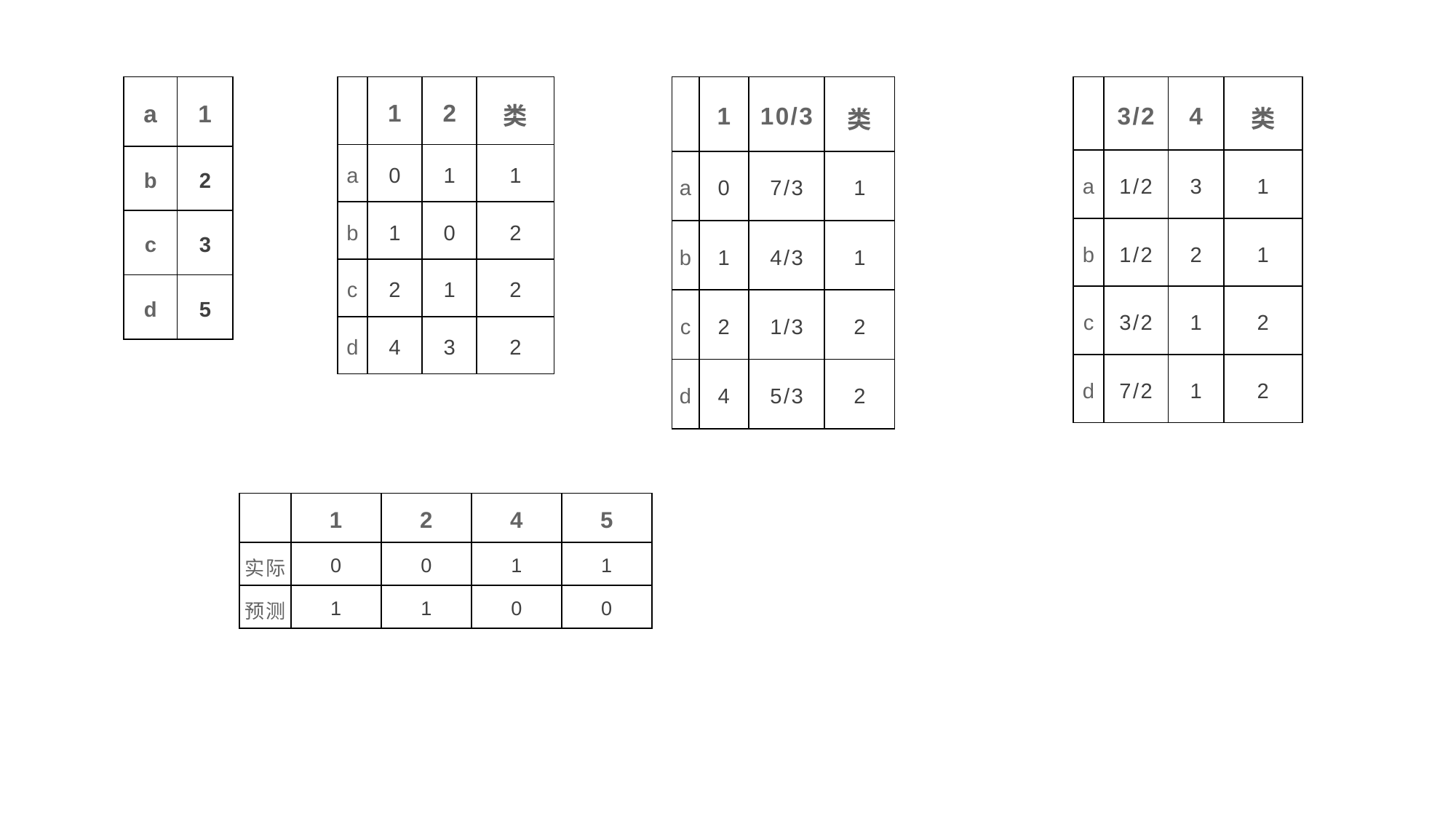

| a | 1 |
| --- | --- |
| b | 2 |
| c | 3 |
| d | 5 |
|  | 1 | 2 | 类 |
| --- | --- | --- | --- |
| a | 0 | 1 | 1 |
| b | 1 | 0 | 2 |
| c | 2 | 1 | 2 |
| d | 4 | 3 | 2 |
|  | 1 | 10/3 | 类 |
| --- | --- | --- | --- |
| a | 0 | 7/3 | 1 |
| b | 1 | 4/3 | 1 |
| c | 2 | 1/3 | 2 |
| d | 4 | 5/3 | 2 |
|  | 3/2 | 4 | 类 |
| --- | --- | --- | --- |
| a | 1/2 | 3 | 1 |
| b | 1/2 | 2 | 1 |
| c | 3/2 | 1 | 2 |
| d | 7/2 | 1 | 2 |
|  | 1 | 2 | 4 | 5 |
| --- | --- | --- | --- | --- |
| 实际 | 0 | 0 | 1 | 1 |
| 预测 | 1 | 1 | 0 | 0 |